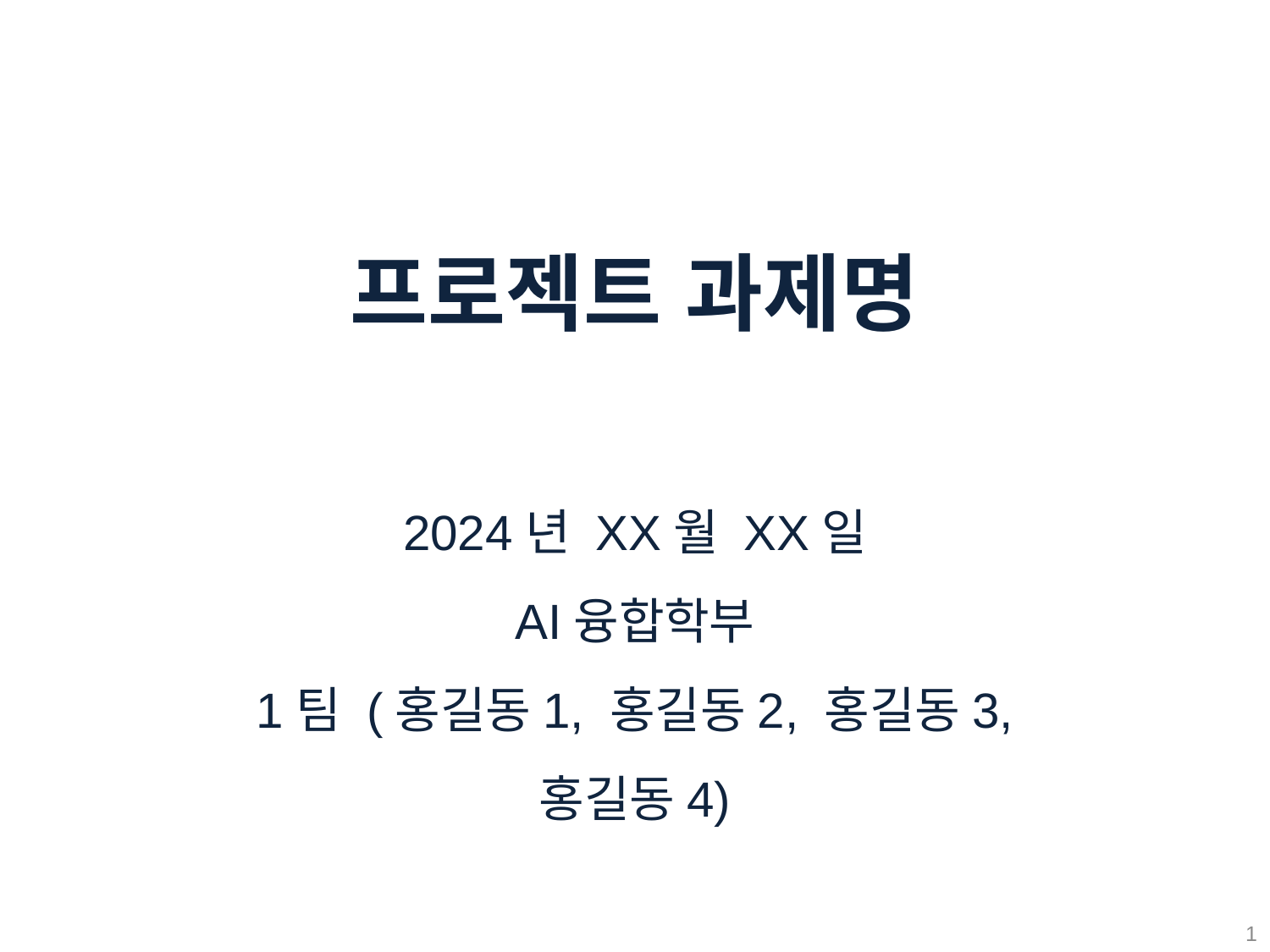

# 프로젝트 과제명
2024년 XX월 XX일
AI융합학부
1팀 (홍길동1, 홍길동2, 홍길동3, 홍길동4)
1